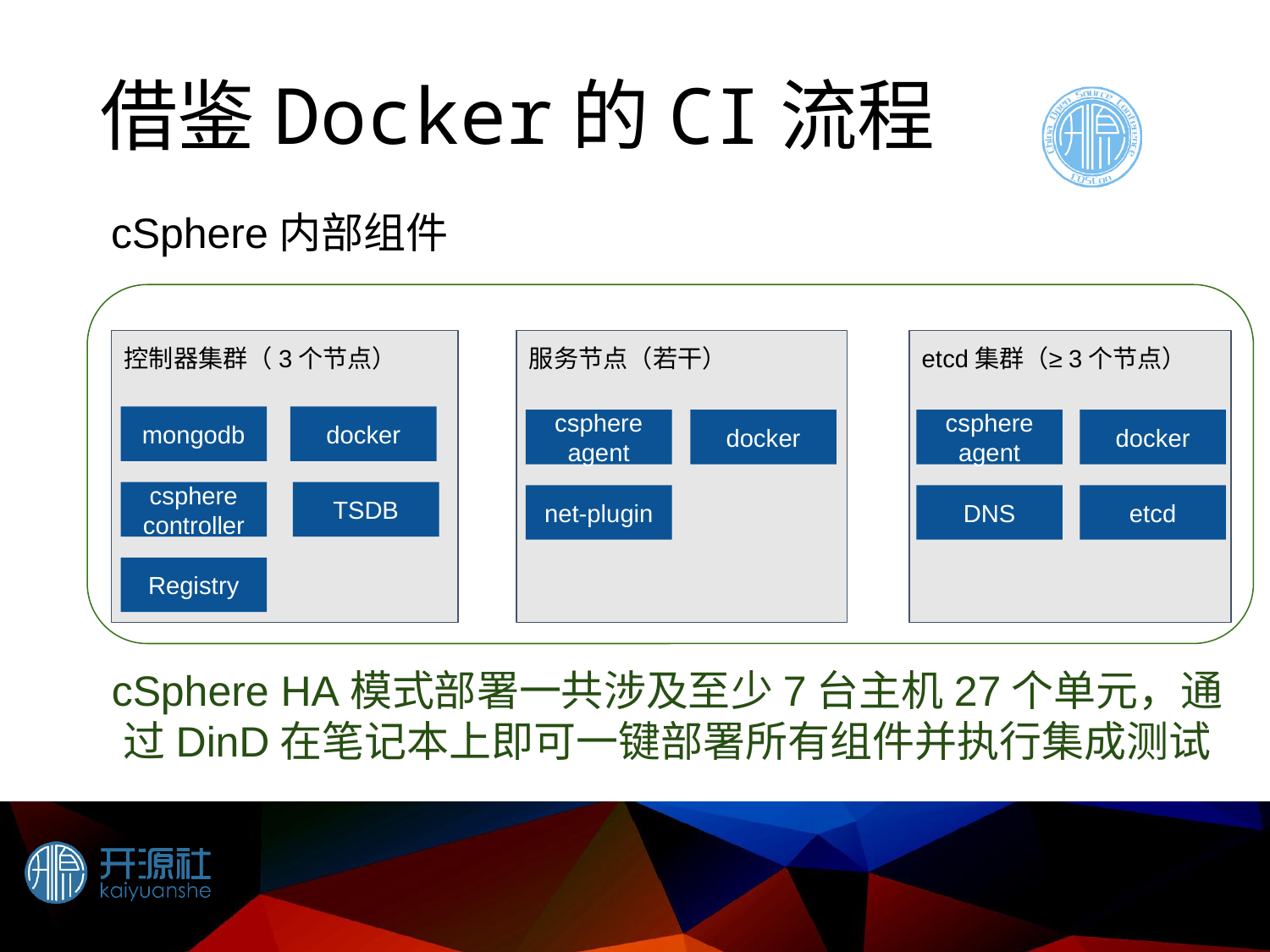

# 借鉴Docker的CI流程
cSphere内部组件

控制器集群（3个节点）
服务节点（若干）
etcd集群（≥3个节点）
mongodb
docker
csphere agent
docker
csphere agent
docker
csphere controller
TSDB
net-plugin
DNS
etcd
Registry
cSphere HA模式部署一共涉及至少7台主机27个单元，通过DinD在笔记本上即可一键部署所有组件并执行集成测试